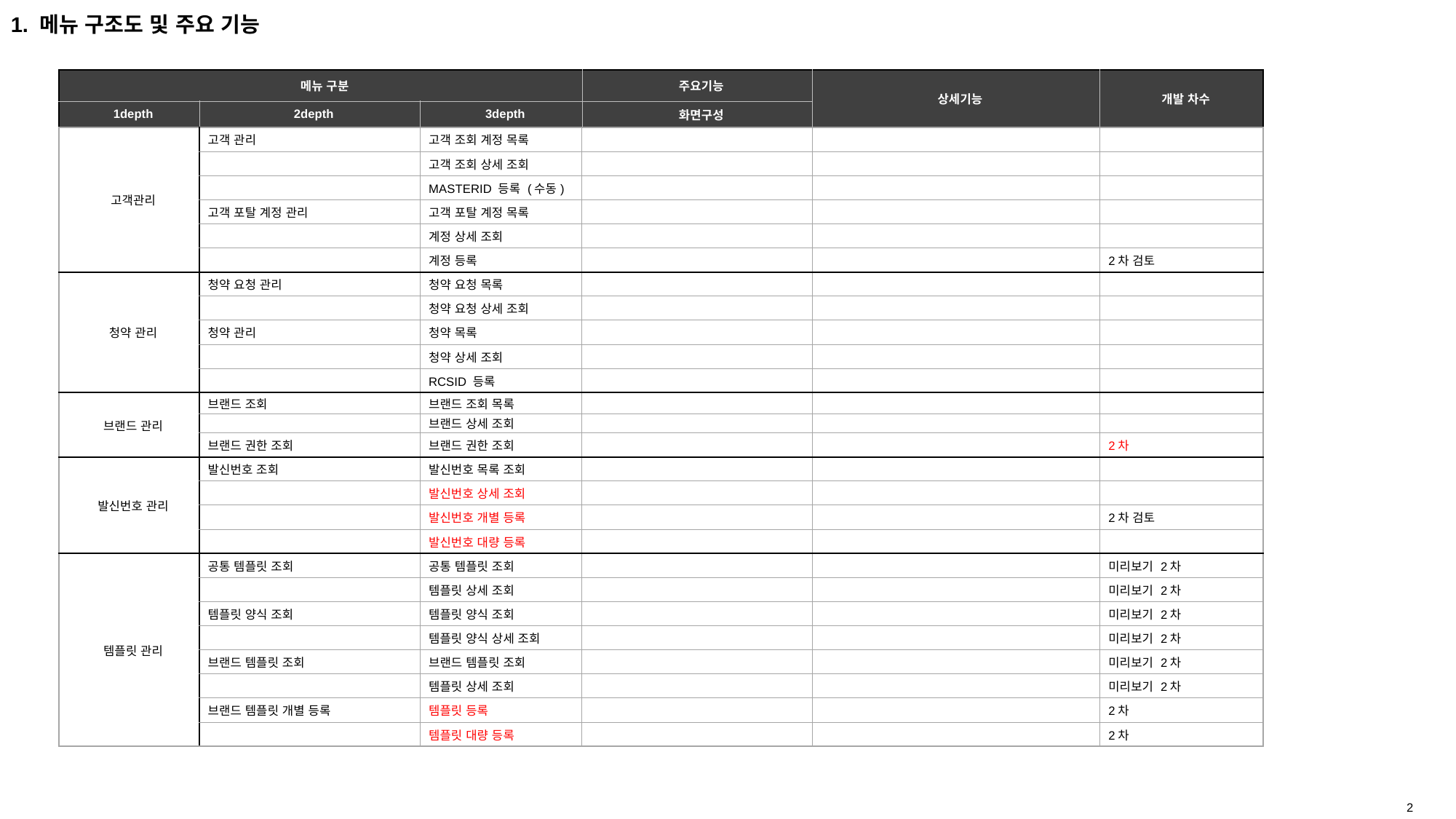

1. 메뉴 구조도 및 주요 기능
| 메뉴 구분 |  |  | 주요기능 | 상세기능 | 개발 차수 |
| --- | --- | --- | --- | --- | --- |
| 1depth | 2depth | 3depth | 화면구성 |  |  |
| 고객관리 | 고객 관리 | 고객 조회 계정 목록 |  |  |  |
|  |  | 고객 조회 상세 조회 |  |  |  |
|  |  | MASTERID 등록 (수동) |  |  |  |
|  | 고객 포탈 계정 관리 | 고객 포탈 계정 목록 |  |  |  |
|  |  | 계정 상세 조회 |  |  |  |
|  |  | 계정 등록 |  |  | 2차 검토 |
| 청약 관리 | 청약 요청 관리 | 청약 요청 목록 |  |  |  |
|  |  | 청약 요청 상세 조회 |  |  |  |
|  | 청약 관리 | 청약 목록 |  |  |  |
|  |  | 청약 상세 조회 |  |  |  |
|  |  | RCSID 등록 |  |  |  |
| 브랜드 관리 | 브랜드 조회 | 브랜드 조회 목록 |  |  |  |
|  |  | 브랜드 상세 조회 |  |  |  |
|  | 브랜드 권한 조회 | 브랜드 권한 조회 |  |  | 2차 |
| 발신번호 관리 | 발신번호 조회 | 발신번호 목록 조회 |  |  |  |
|  |  | 발신번호 상세 조회 |  |  |  |
|  |  | 발신번호 개별 등록 |  |  | 2차 검토 |
|  |  | 발신번호 대량 등록 |  |  |  |
| 템플릿 관리 | 공통 템플릿 조회 | 공통 템플릿 조회 |  |  | 미리보기 2차 |
|  |  | 템플릿 상세 조회 |  |  | 미리보기 2차 |
|  | 템플릿 양식 조회 | 템플릿 양식 조회 |  |  | 미리보기 2차 |
|  |  | 템플릿 양식 상세 조회 |  |  | 미리보기 2차 |
|  | 브랜드 템플릿 조회 | 브랜드 템플릿 조회 |  |  | 미리보기 2차 |
|  |  | 템플릿 상세 조회 |  |  | 미리보기 2차 |
|  | 브랜드 템플릿 개별 등록 | 템플릿 등록 |  |  | 2차 |
|  |  | 템플릿 대량 등록 |  |  | 2차 |